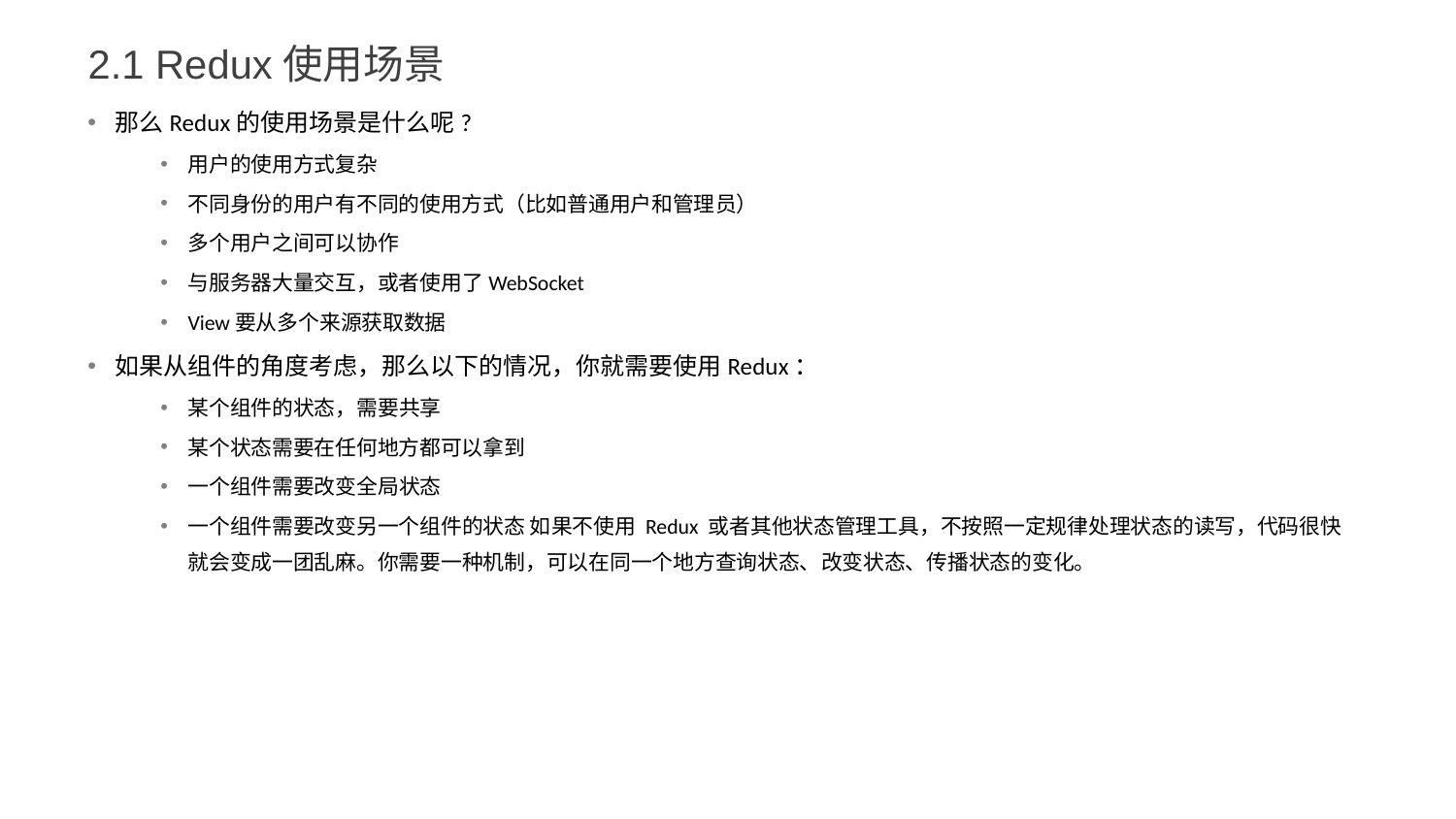

2.1 Redux使用场景
那么Redux的使用场景是什么呢?
用户的使用方式复杂
不同身份的用户有不同的使用方式（比如普通用户和管理员）
多个用户之间可以协作
与服务器大量交互，或者使用了WebSocket
View要从多个来源获取数据
如果从组件的角度考虑，那么以下的情况，你就需要使用Redux：
某个组件的状态，需要共享
某个状态需要在任何地方都可以拿到
一个组件需要改变全局状态
一个组件需要改变另一个组件的状态 如果不使用 Redux 或者其他状态管理工具，不按照一定规律处理状态的读写，代码很快就会变成一团乱麻。你需要一种机制，可以在同一个地方查询状态、改变状态、传播状态的变化。